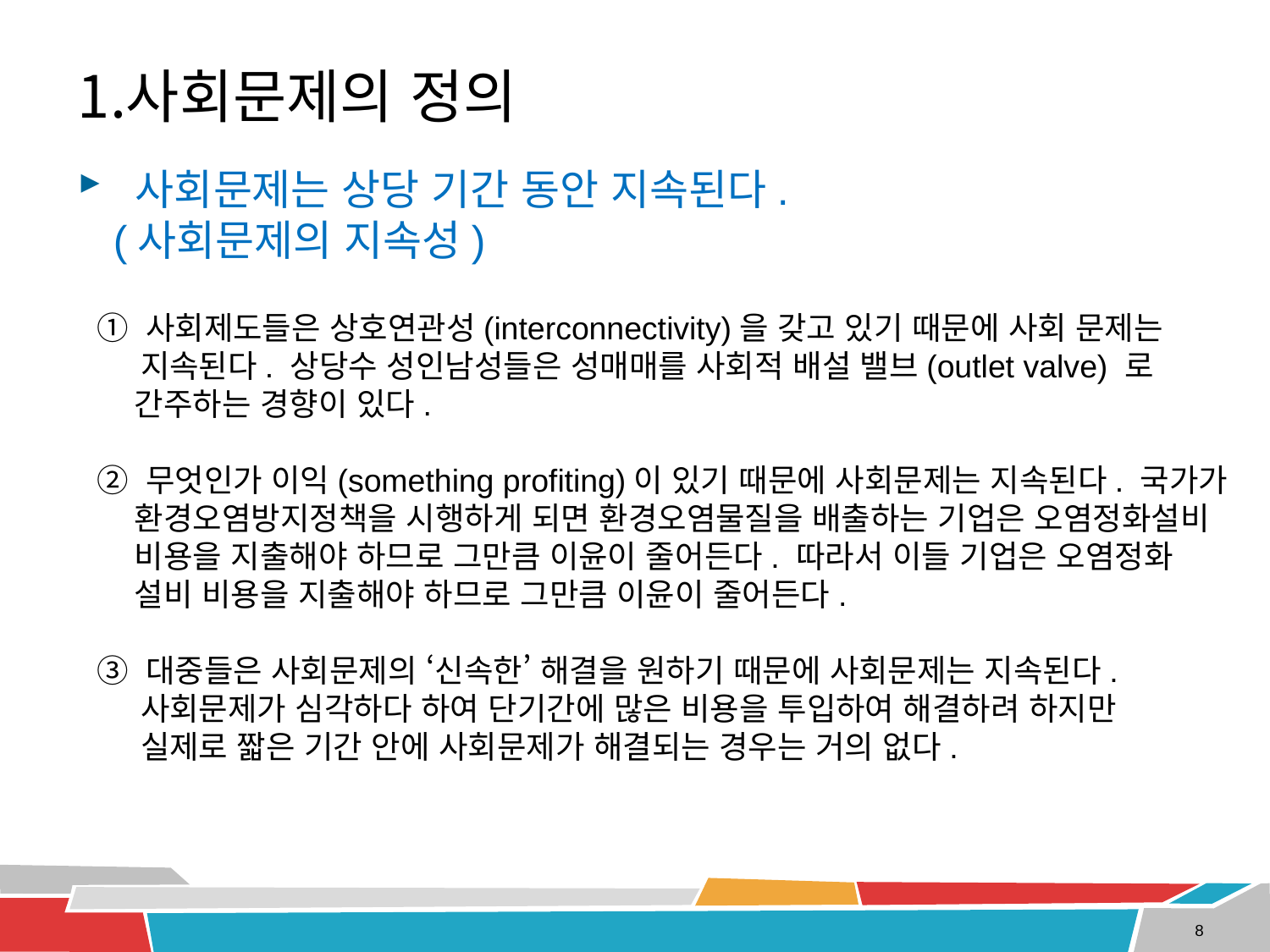

# 사회문제의 정의
 사회문제는 상당 기간 동안 지속된다.
(사회문제의 지속성)

① 사회제도들은 상호연관성(interconnectivity)을 갖고 있기 때문에 사회 문제는
    지속된다. 상당수 성인남성들은 성매매를 사회적 배설 밸브(outlet valve) 로 간주하는 경향이 있다.

② 무엇인가 이익(something profiting)이 있기 때문에 사회문제는 지속된다. 국가가 환경오염방지정책을 시행하게 되면 환경오염물질을 배출하는 기업은 오염정화설비 비용을 지출해야 하므로 그만큼 이윤이 줄어든다. 따라서 이들 기업은 오염정화 설비 비용을 지출해야 하므로 그만큼 이윤이 줄어든다.

③ 대중들은 사회문제의 ‘신속한’ 해결을 원하기 때문에 사회문제는 지속된다.
    사회문제가 심각하다 하여 단기간에 많은 비용을 투입하여 해결하려 하지만
    실제로 짧은 기간 안에 사회문제가 해결되는 경우는 거의 없다.
8